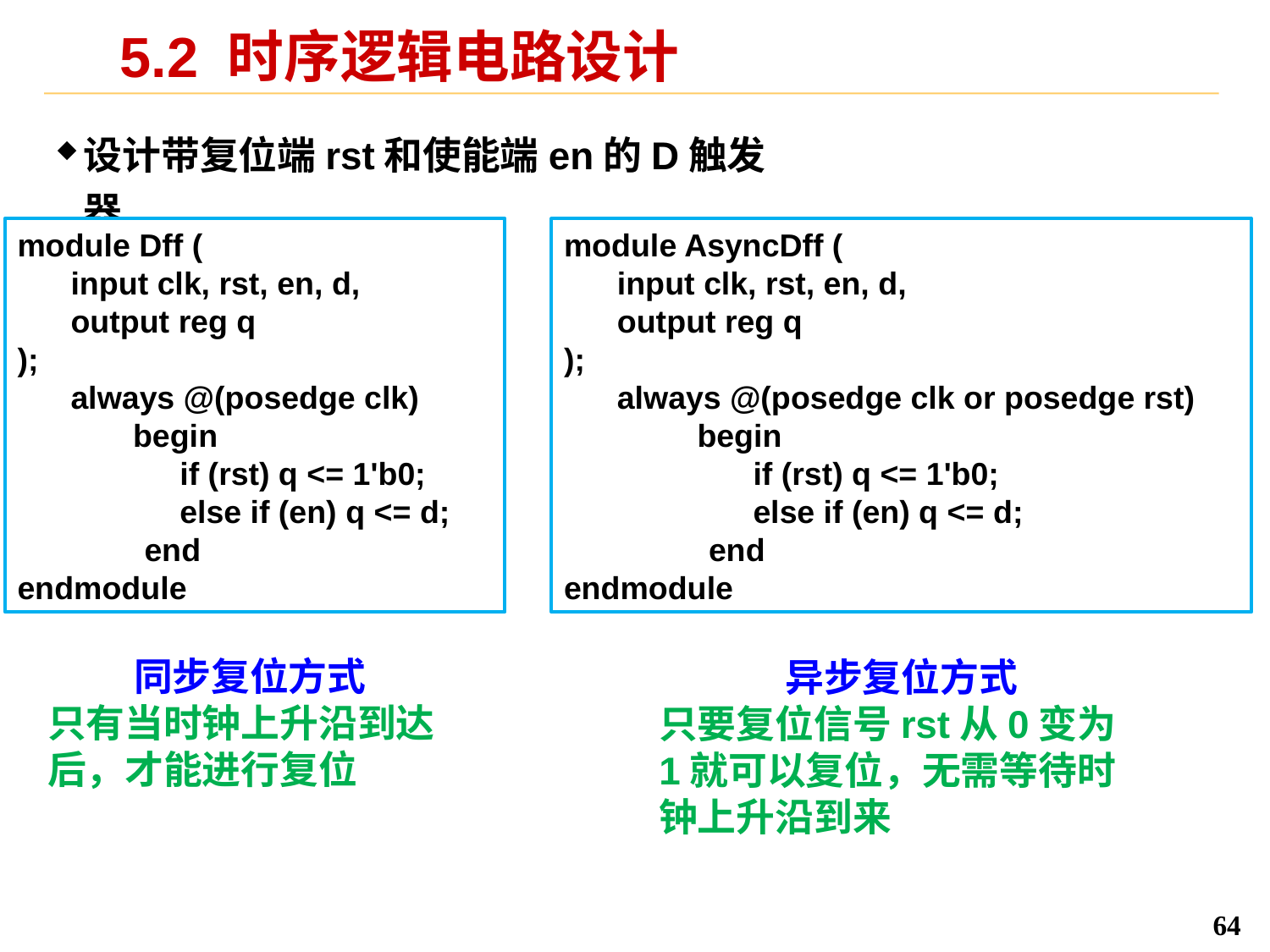

# 5.2 时序逻辑电路设计
设计带复位端rst和使能端en的D触发器
module Dff (
      input clk, rst, en, d,
      output reg q
);
      always @(posedge clk)
             begin
	    if (rst) q <= 1'b0;
	    else if (en) q <= d;
	end
endmodule
module AsyncDff (
      input clk, rst, en, d,
      output reg q
);
      always @(posedge clk or posedge rst)
               begin
	       if (rst) q <= 1'b0;
	       else if (en) q <= d;
	  end
endmodule
同步复位方式
只有当时钟上升沿到达后，才能进行复位
异步复位方式
只要复位信号rst从0变为1就可以复位，无需等待时钟上升沿到来

64